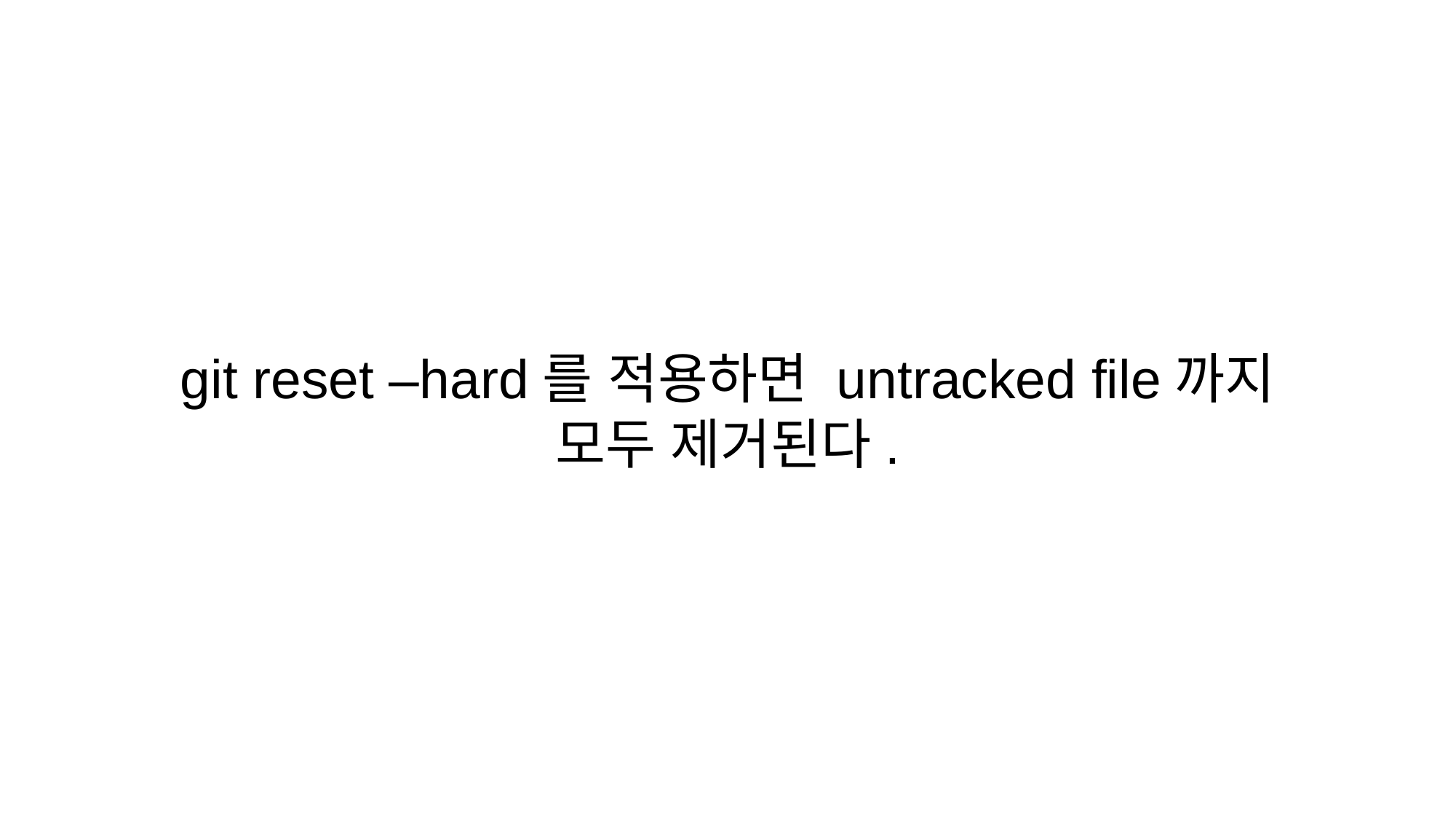

git reset –hard를 적용하면 untracked file까지
모두 제거된다.